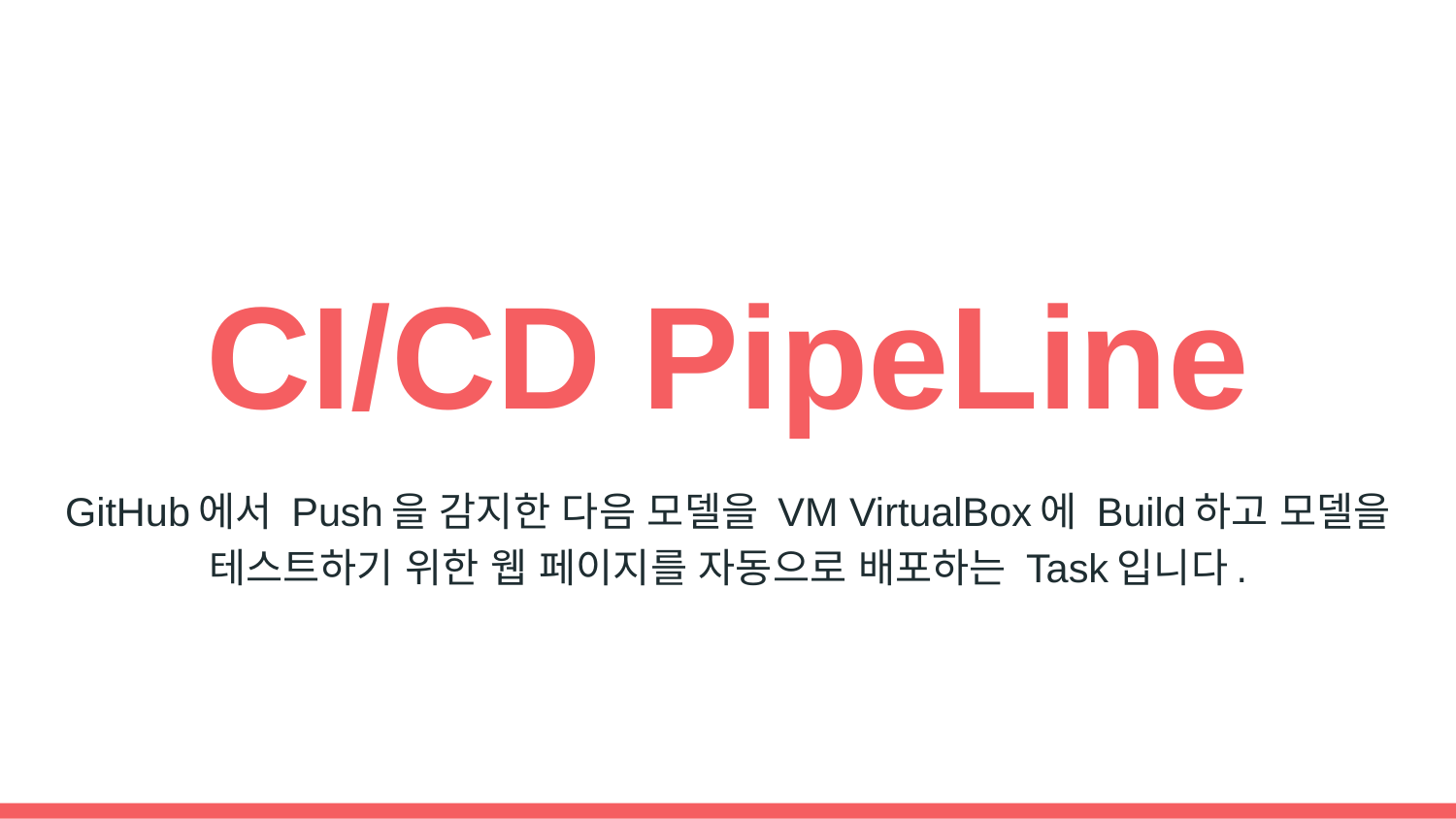

# CI/CD PipeLine
GitHub에서 Push을 감지한 다음 모델을 VM VirtualBox에 Build하고 모델을 테스트하기 위한 웹 페이지를 자동으로 배포하는 Task입니다.